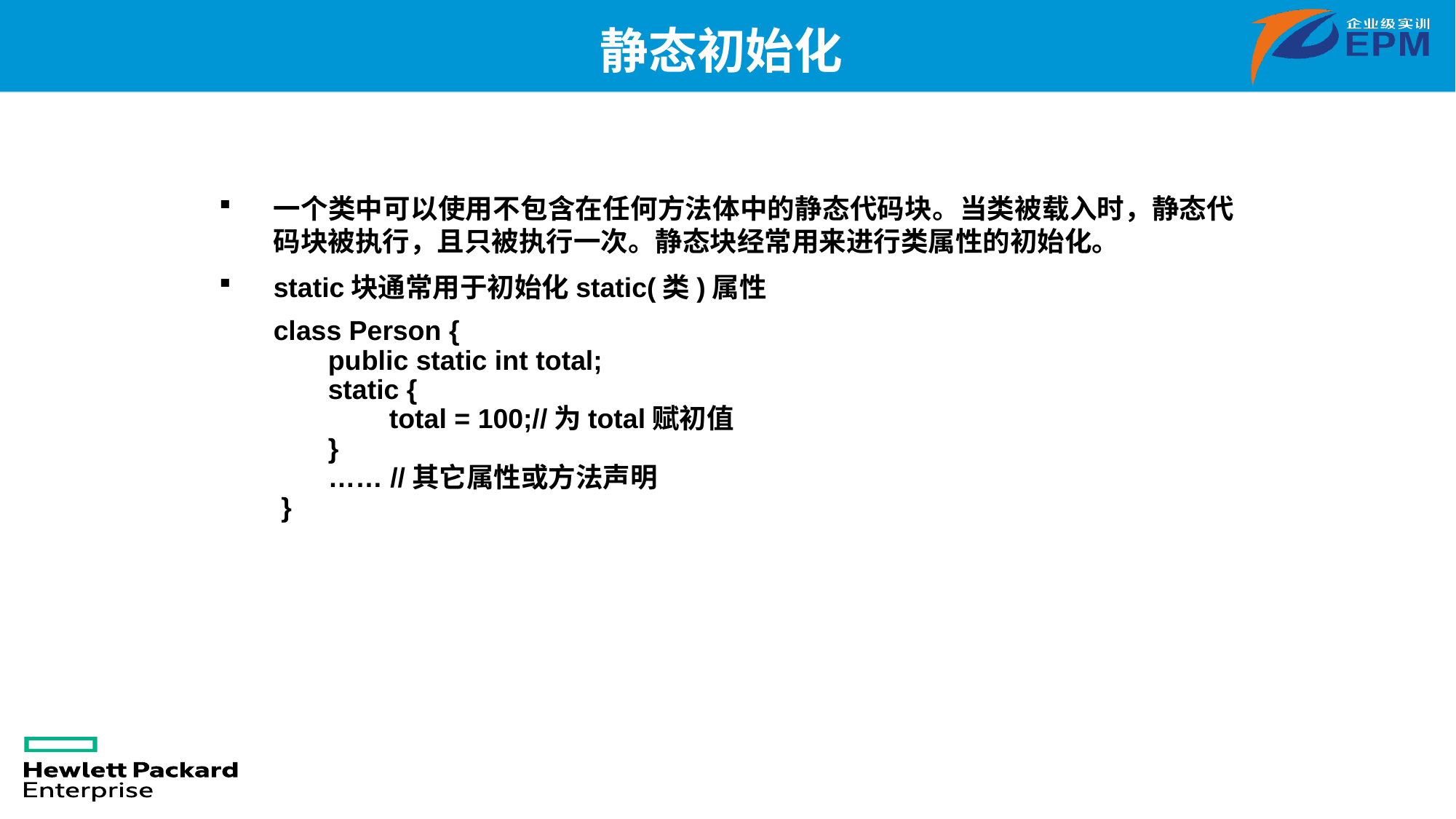

# 静态初始化
一个类中可以使用不包含在任何方法体中的静态代码块。当类被载入时，静态代码块被执行，且只被执行一次。静态块经常用来进行类属性的初始化。
static块通常用于初始化static(类)属性
class Person {
	public static int total;
	static {
	        total = 100;//为total赋初值
	}
	…… //其它属性或方法声明
 }